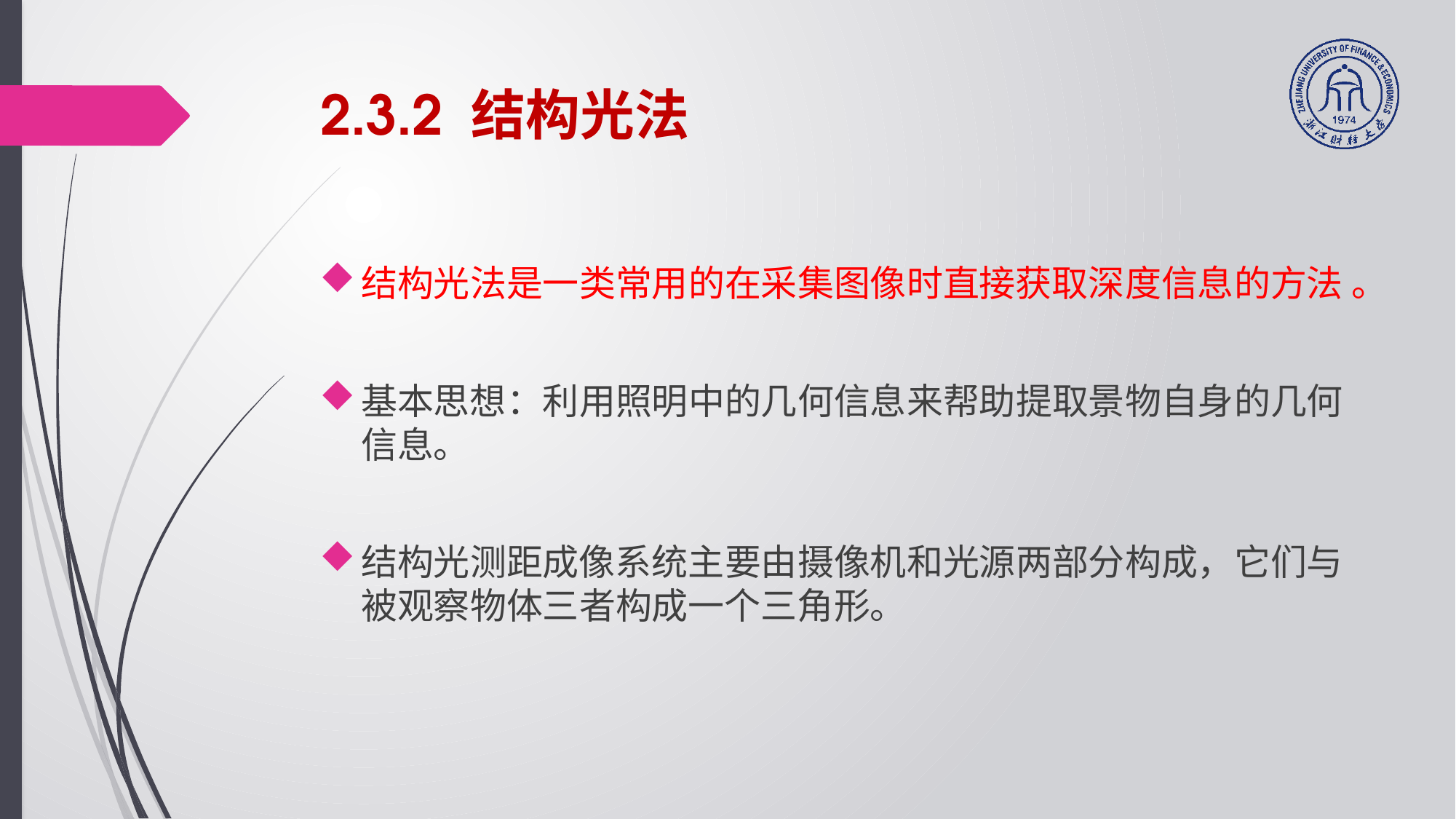

# 2.3.2 结构光法
结构光法是一类常用的在采集图像时直接获取深度信息的方法 。

基本思想：利用照明中的几何信息来帮助提取景物自身的几何信息。

结构光测距成像系统主要由摄像机和光源两部分构成，它们与被观察物体三者构成一个三角形。